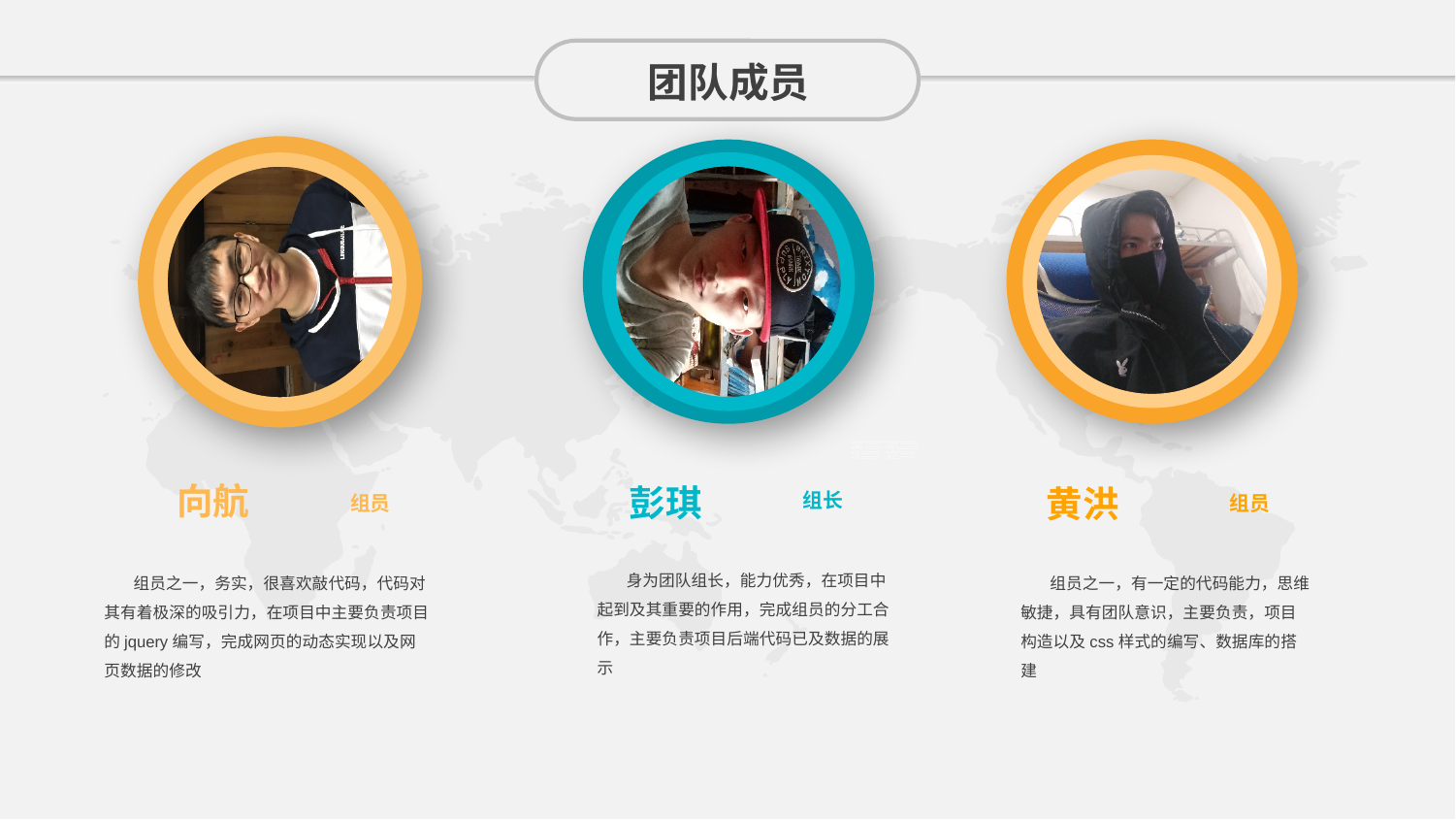

团队成员

向航
彭琪
黄洪
组长
组员
组员
       身为团队组长，能力优秀，在项目中起到及其重要的作用，完成组员的分工合作，主要负责项目后端代码已及数据的展示
       组员之一，务实，很喜欢敲代码，代码对其有着极深的吸引力，在项目中主要负责项目的jquery编写，完成网页的动态实现以及网页数据的修改
       组员之一，有一定的代码能力，思维敏捷，具有团队意识，主要负责，项目构造以及css样式的编写、数据库的搭建